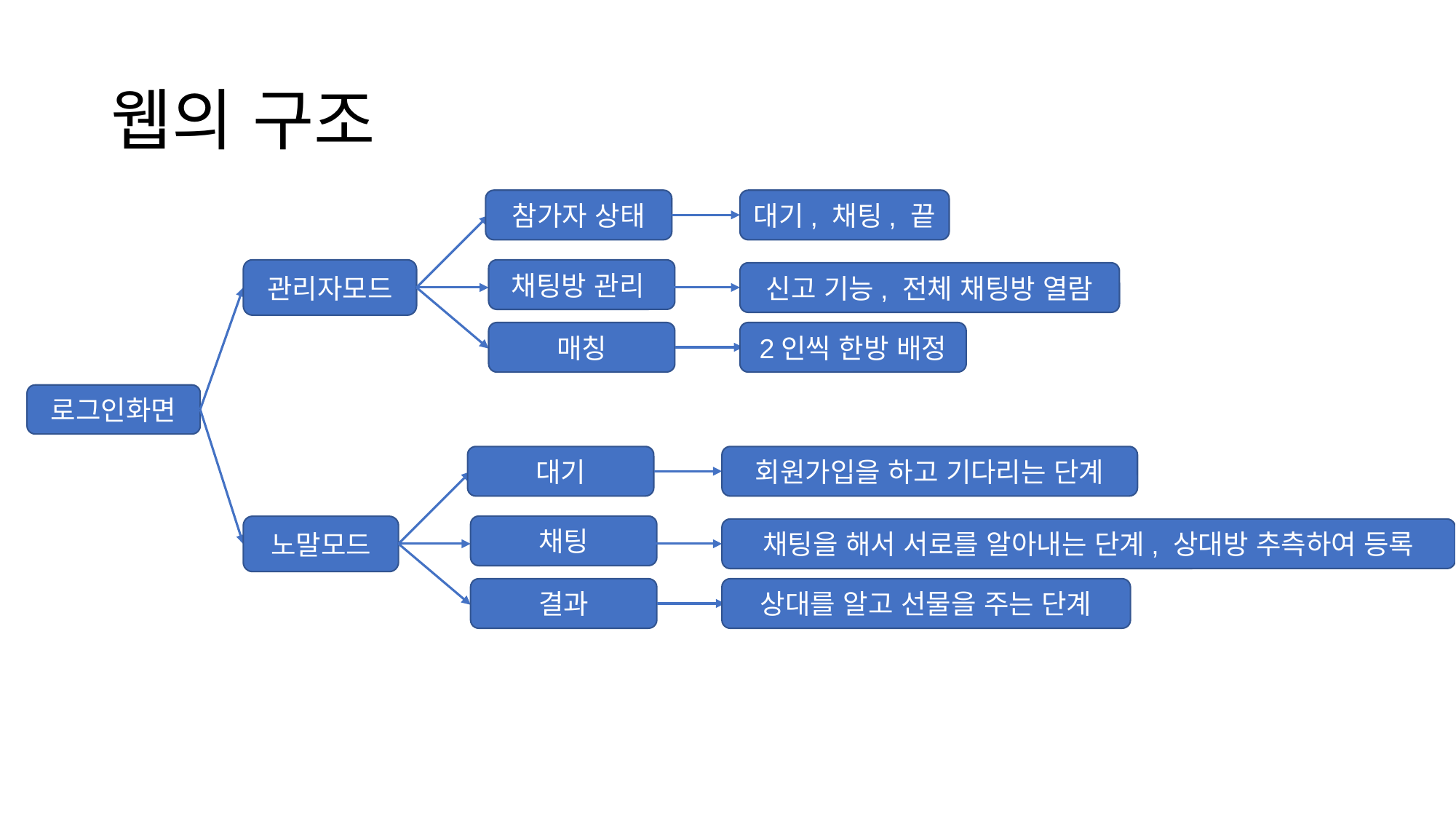

# 웹의 구조
참가자 상태
대기, 채팅, 끝
관리자모드
채팅방 관리
신고 기능, 전체 채팅방 열람
매칭
2인씩 한방 배정
로그인화면
대기
회원가입을 하고 기다리는 단계
채팅
노말모드
채팅을 해서 서로를 알아내는 단계, 상대방 추측하여 등록
결과
상대를 알고 선물을 주는 단계